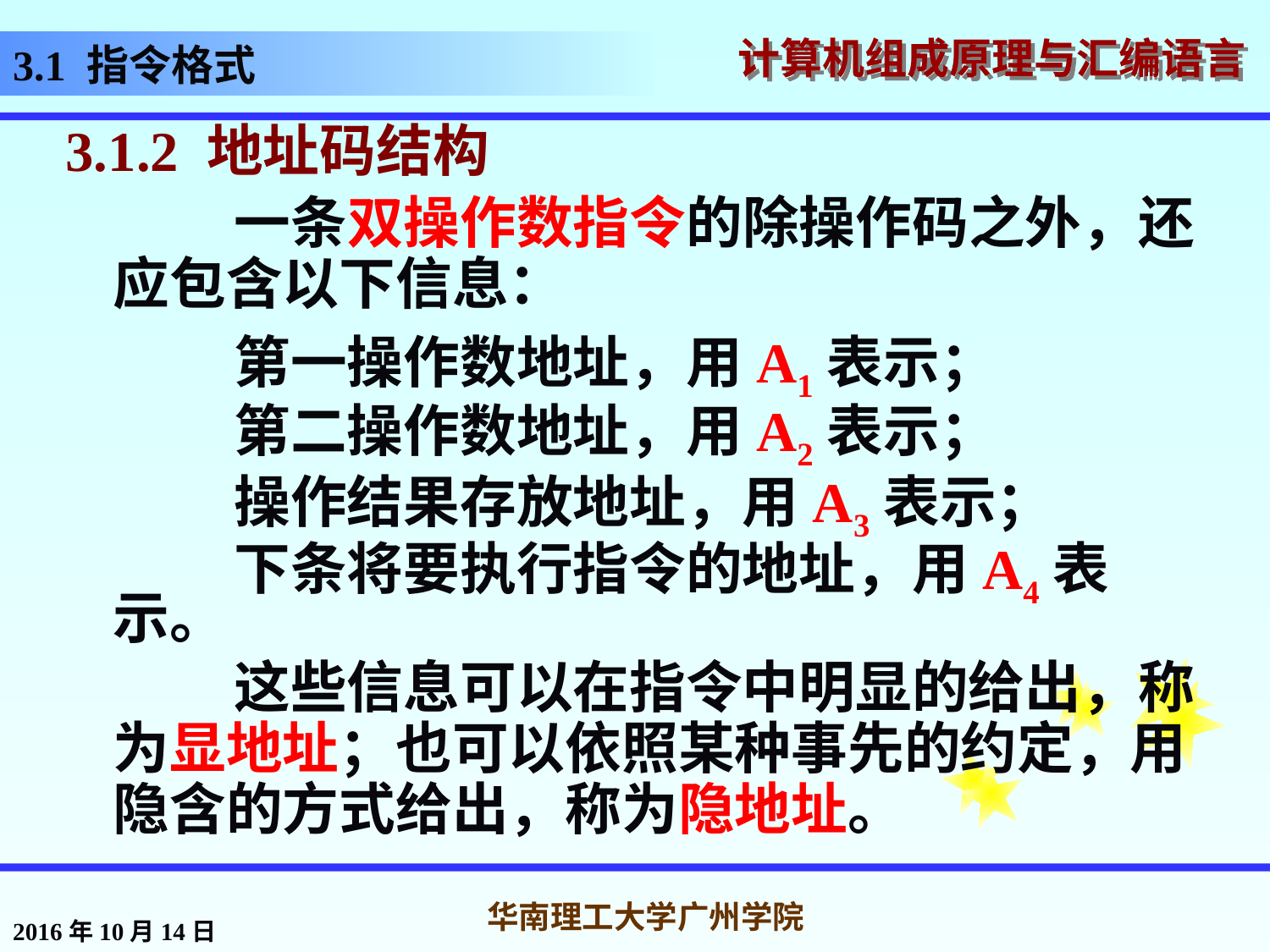

3.1 指令格式
3.1.2 地址码结构
            一条双操作数指令的除操作码之外，还应包含以下信息：
            第一操作数地址，用A1表示；
            第二操作数地址，用A2表示；
            操作结果存放地址，用A3表示；
            下条将要执行指令的地址，用A4表示。
            这些信息可以在指令中明显的给出，称为显地址；也可以依照某种事先的约定，用隐含的方式给出，称为隐地址。
2016年10月14日
华南理工大学广州学院